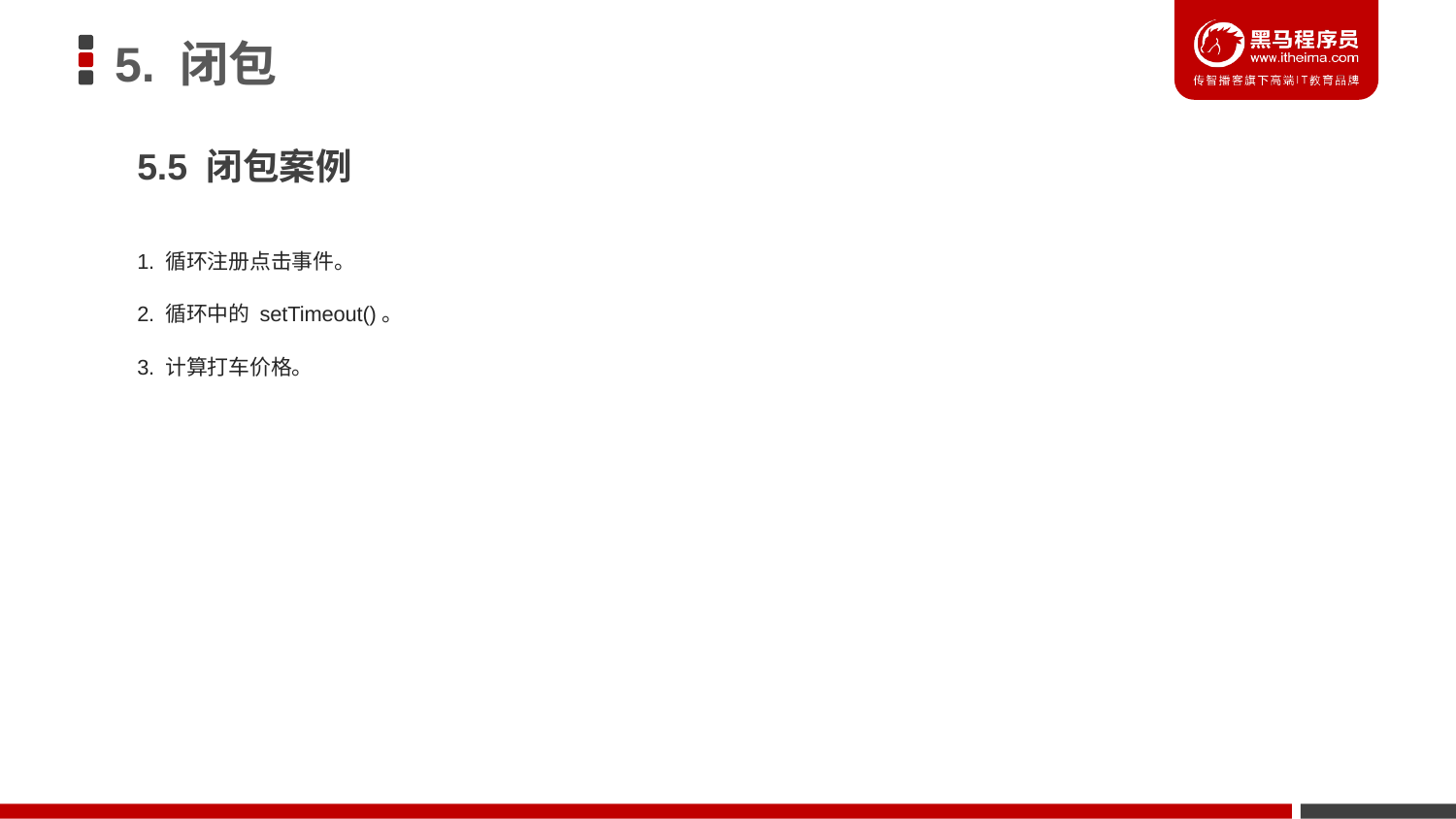

# 5. 闭包
5.5 闭包案例
1. 循环注册点击事件。
2. 循环中的 setTimeout()。
3. 计算打车价格。